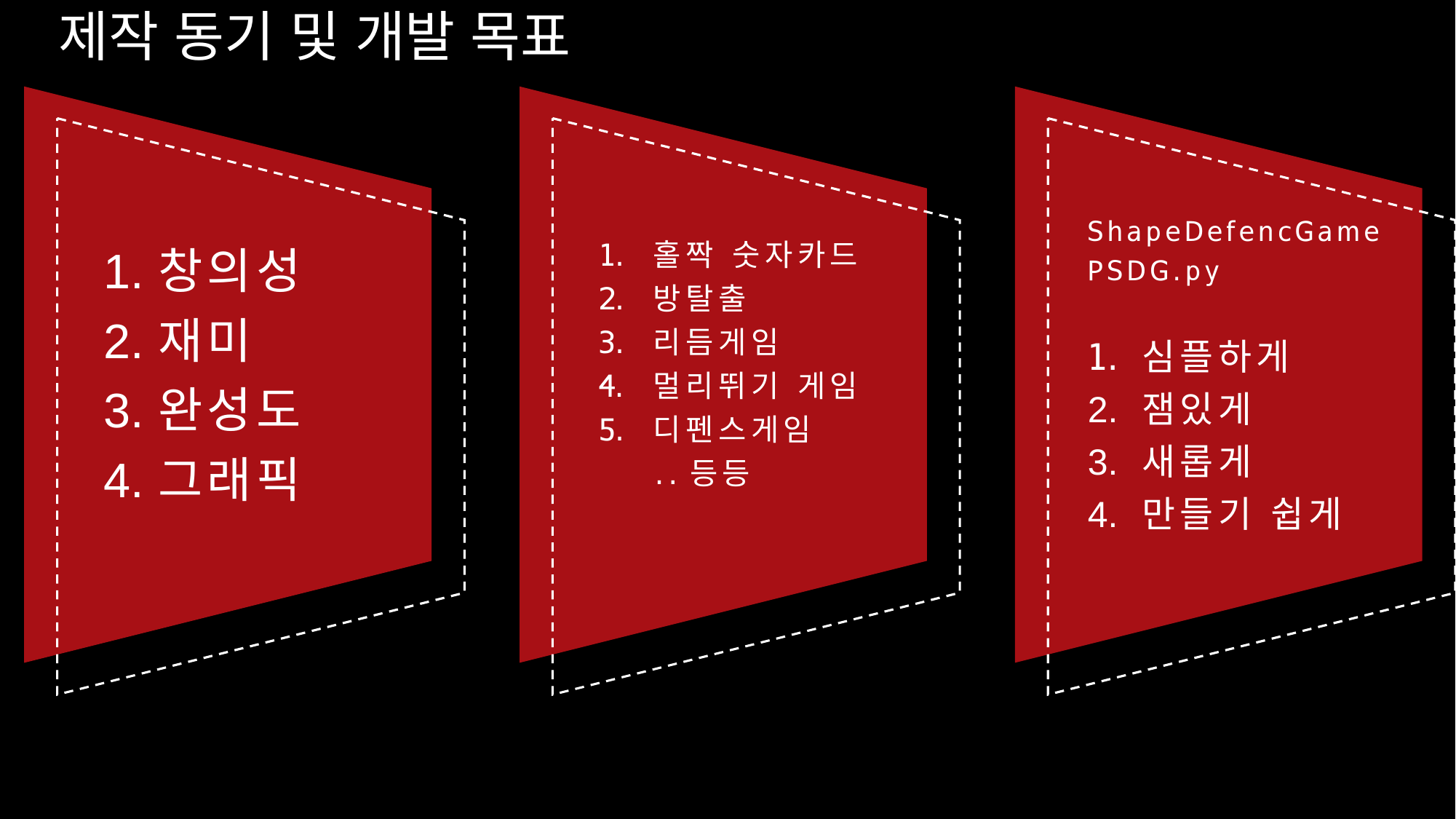

제작 동기 및 개발 목표

창의성
재미
완성도
그래픽

홀짝 숫자카드
방탈출
리듬게임
멀리뛰기 게임
디펜스게임
    ..등등

ShapeDefencGame
PSDG.py

심플하게
잼있게
새롭게
만들기 쉽게